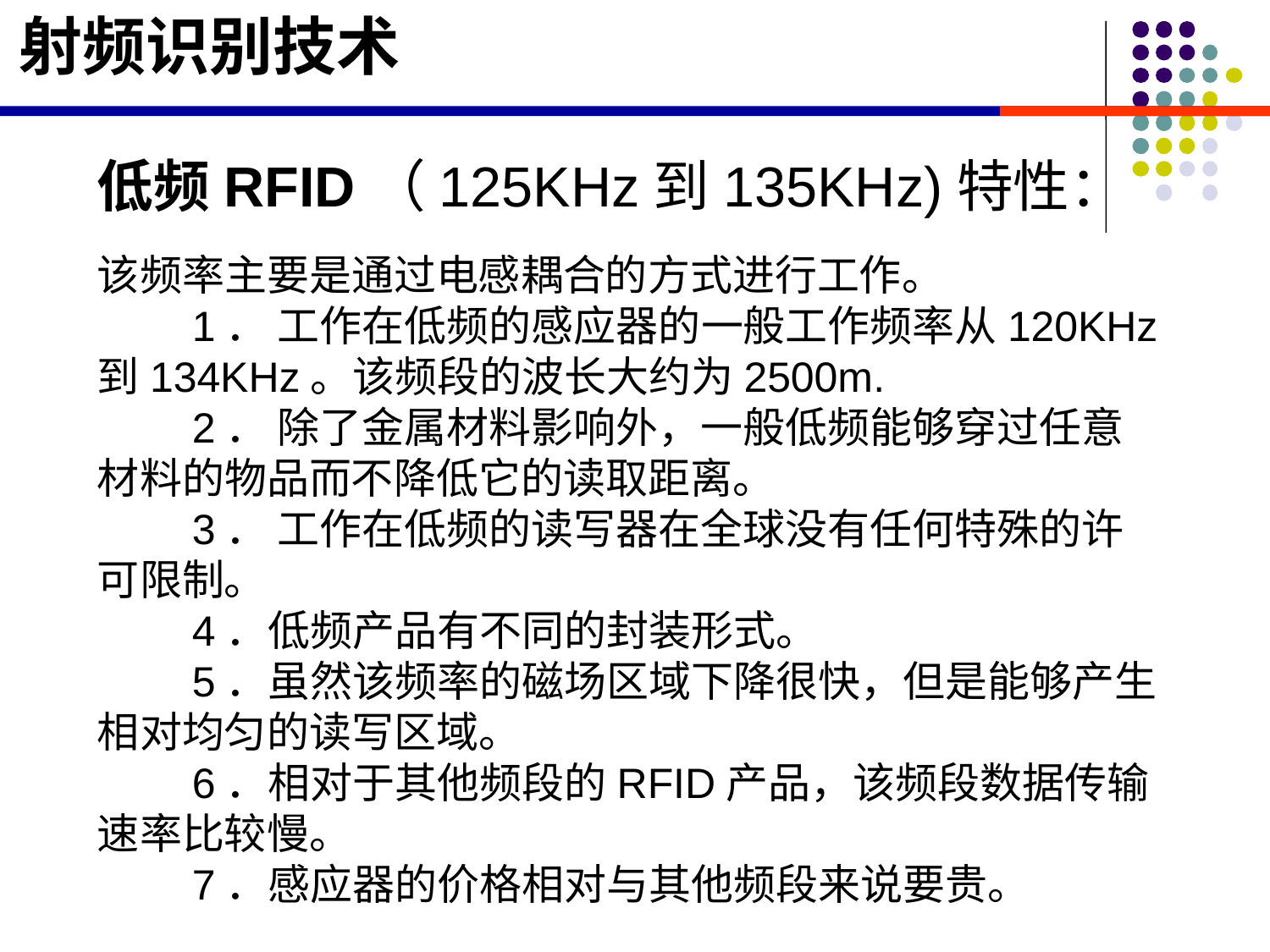

射频识别技术
低频RFID（125KHz到135KHz)特性：

该频率主要是通过电感耦合的方式进行工作。
　　1． 工作在低频的感应器的一般工作频率从120KHz到134KHz。该频段的波长大约为2500m.
　　2． 除了金属材料影响外，一般低频能够穿过任意材料的物品而不降低它的读取距离。
　　3． 工作在低频的读写器在全球没有任何特殊的许可限制。
　　4．低频产品有不同的封装形式。
　　5．虽然该频率的磁场区域下降很快，但是能够产生相对均匀的读写区域。
　　6．相对于其他频段的RFID产品，该频段数据传输速率比较慢。
　　7．感应器的价格相对与其他频段来说要贵。